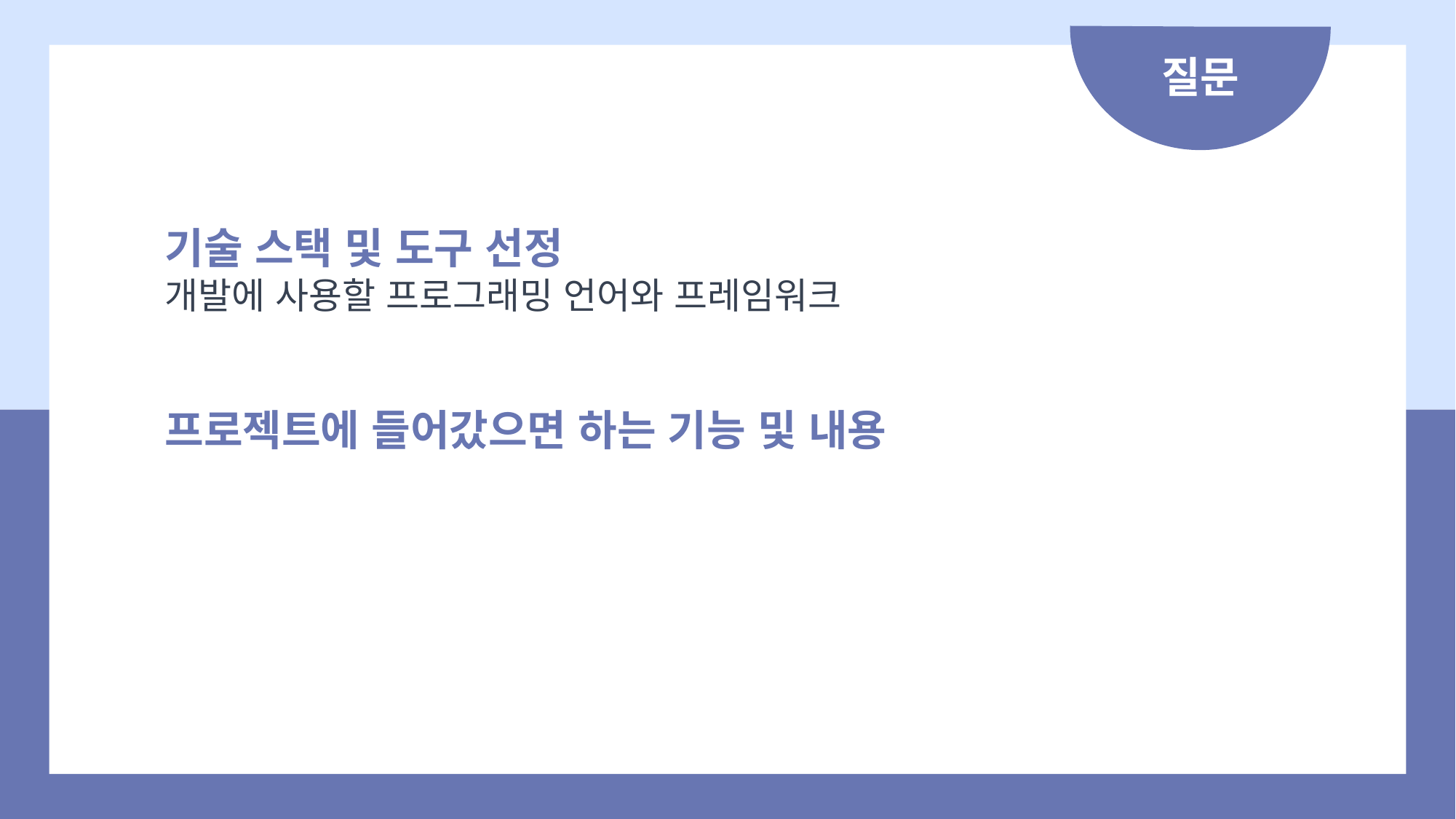

질문
기술 스택 및 도구 선정
개발에 사용할 프로그래밍 언어와 프레임워크

프로젝트에 들어갔으면 하는 기능 및 내용